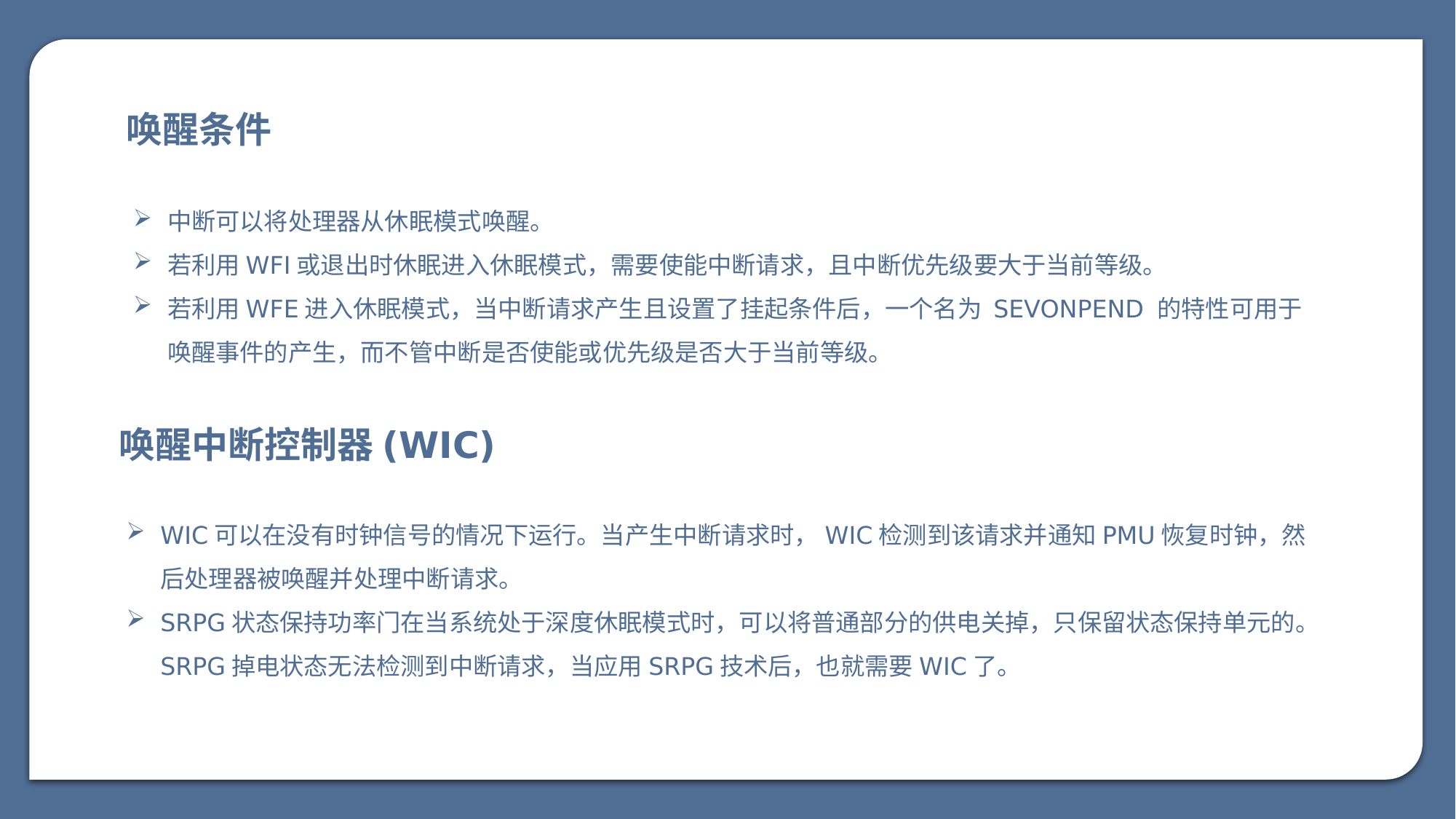

唤醒条件
中断可以将处理器从休眠模式唤醒。
若利用WFI或退出时休眠进入休眠模式，需要使能中断请求，且中断优先级要大于当前等级。
若利用WFE进入休眠模式，当中断请求产生且设置了挂起条件后，一个名为 SEVONPEND 的特性可用于唤醒事件的产生，而不管中断是否使能或优先级是否大于当前等级。
唤醒中断控制器(WIC)
WIC可以在没有时钟信号的情况下运行。当产生中断请求时，WIC检测到该请求并通知PMU恢复时钟，然后处理器被唤醒并处理中断请求。
SRPG状态保持功率门在当系统处于深度休眠模式时，可以将普通部分的供电关掉，只保留状态保持单元的。SRPG掉电状态无法检测到中断请求，当应用SRPG技术后，也就需要WIC了。